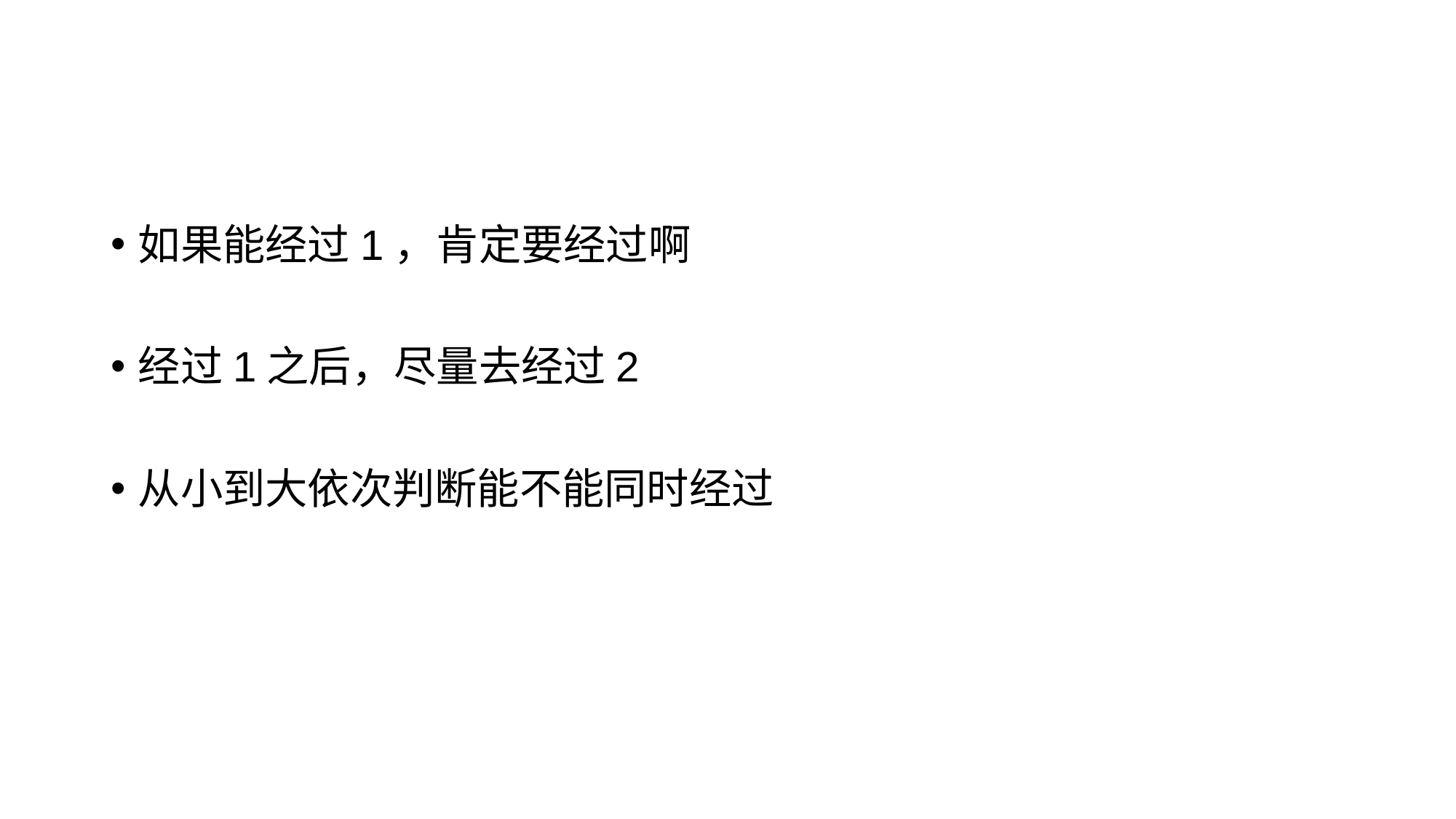

如果能经过1，肯定要经过啊

经过1之后，尽量去经过2

从小到大依次判断能不能同时经过